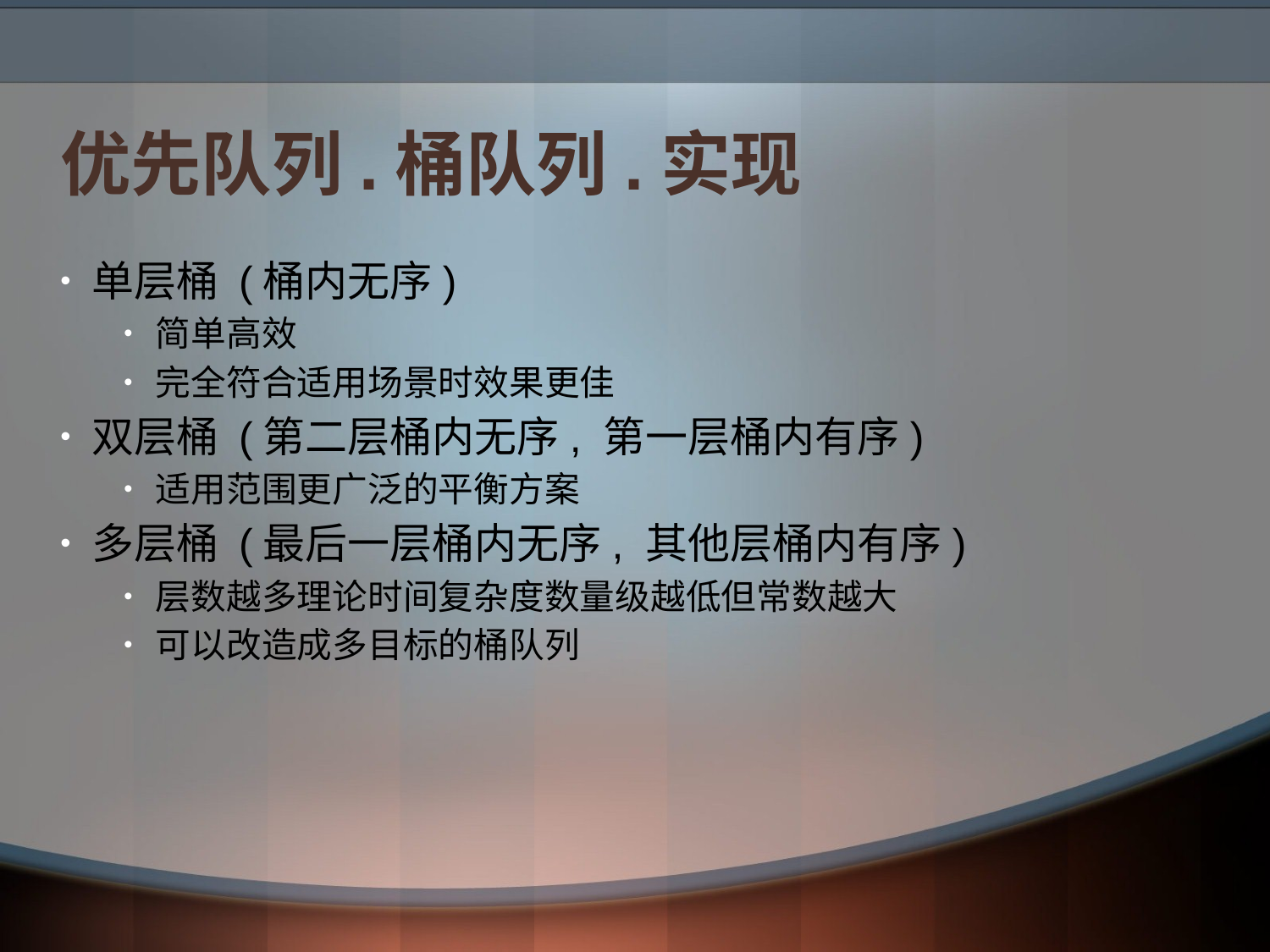

# 优先队列.桶队列.实现
单层桶 (桶内无序)
简单高效
完全符合适用场景时效果更佳
双层桶 (第二层桶内无序, 第一层桶内有序)
适用范围更广泛的平衡方案
多层桶 (最后一层桶内无序, 其他层桶内有序)
层数越多理论时间复杂度数量级越低但常数越大
可以改造成多目标的桶队列